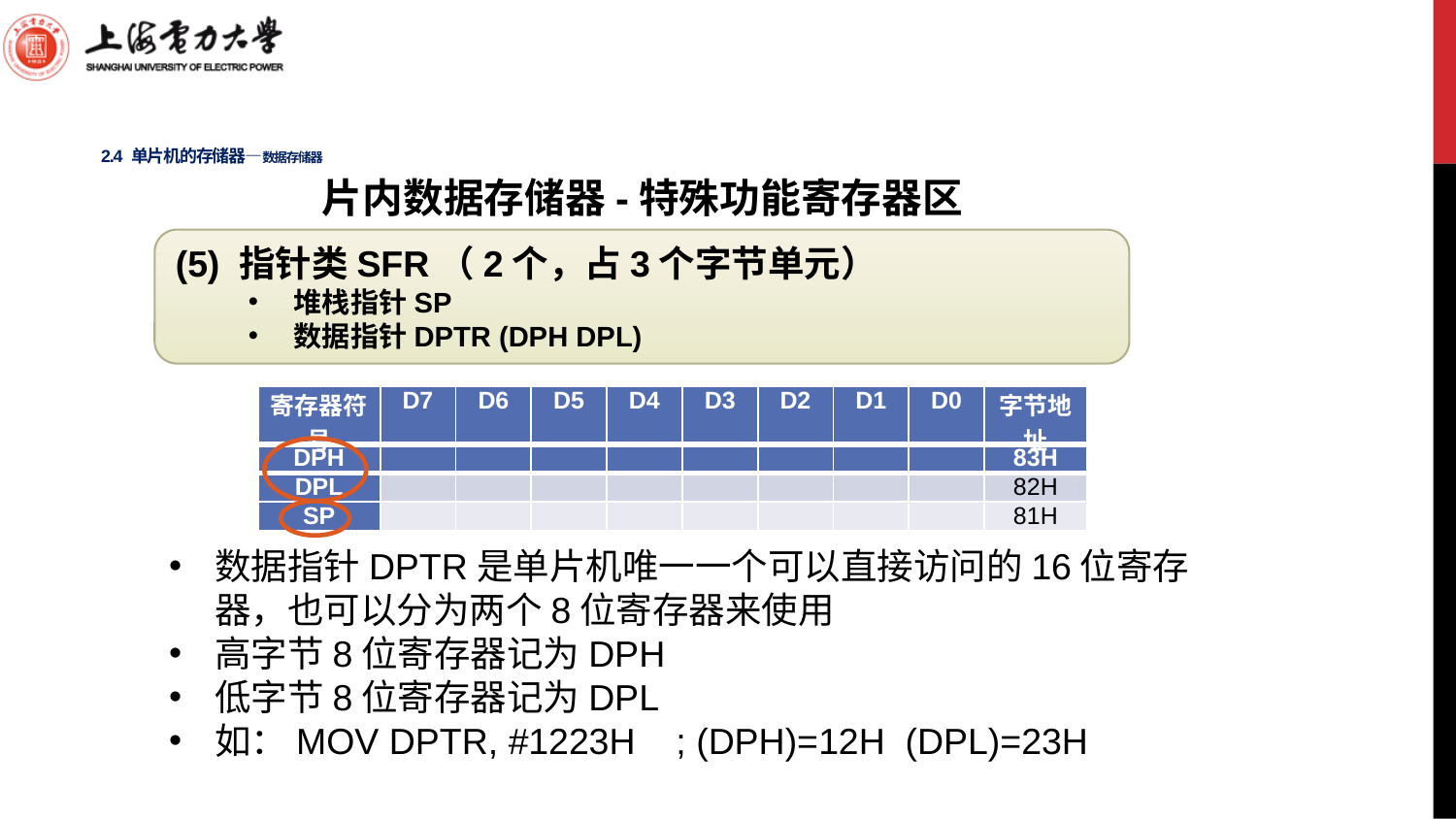

# 2.4  单片机的存储器—数据存储器
片内数据存储器-特殊功能寄存器区
(5) 指针类SFR（2个，占3个字节单元）
堆栈指针SP
数据指针DPTR (DPH DPL)
| 寄存器符号 | D7 | D6 | D5 | D4 | D3 | D2 | D1 | D0 | 字节地址 |
| --- | --- | --- | --- | --- | --- | --- | --- | --- | --- |

| DPH |  |  |  |  |  |  |  |  | 83H |
| --- | --- | --- | --- | --- | --- | --- | --- | --- | --- |
| DPL |  |  |  |  |  |  |  |  | 82H |
| SP |  |  |  |  |  |  |  |  | 81H |

数据指针DPTR是单片机唯一一个可以直接访问的16位寄存器，也可以分为两个8位寄存器来使用
高字节8位寄存器记为DPH
低字节8位寄存器记为DPL
如：MOV DPTR, #1223H    ; (DPH)=12H  (DPL)=23H